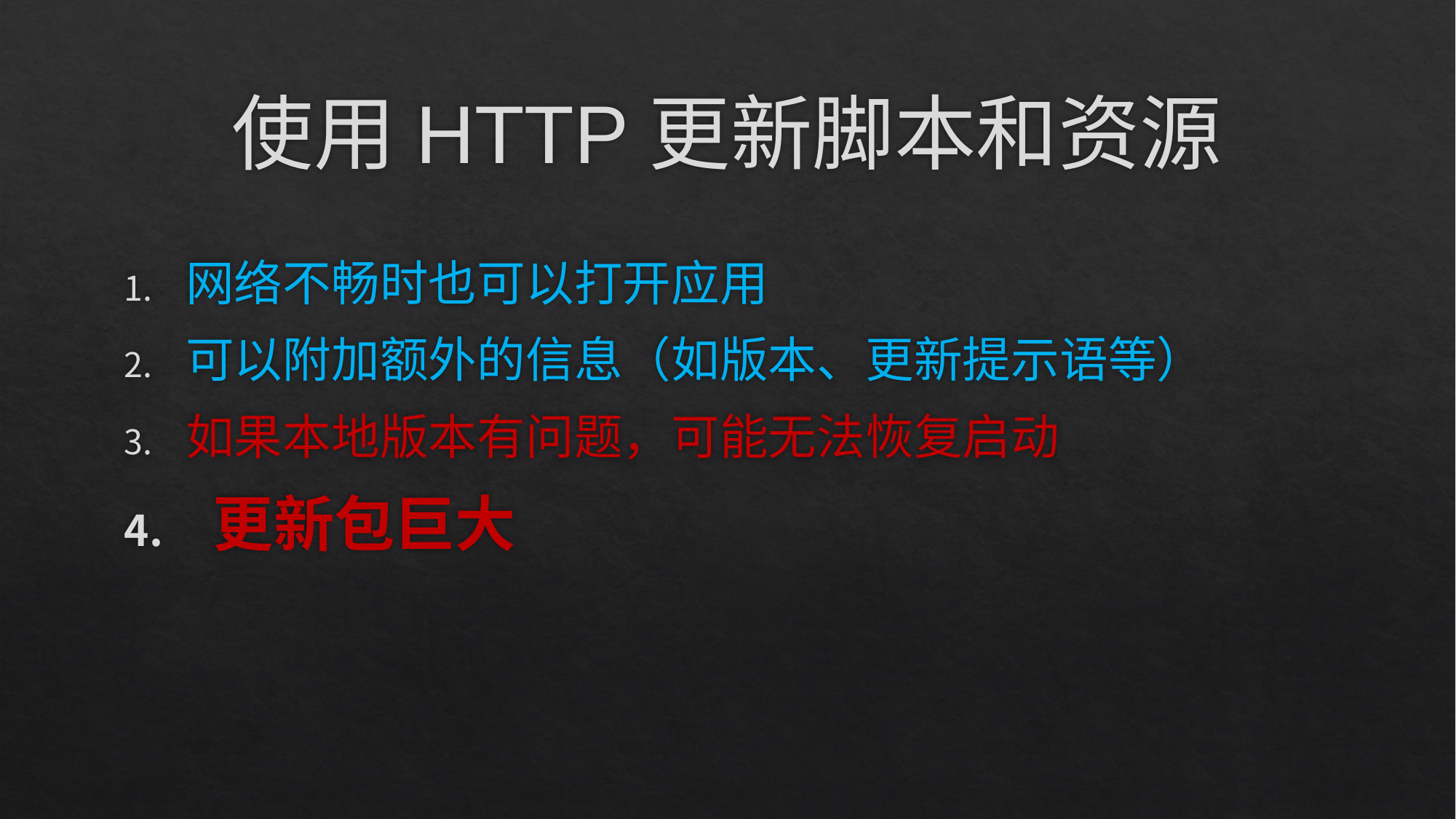

# 使用HTTP更新脚本和资源
网络不畅时也可以打开应用
可以附加额外的信息（如版本、更新提示语等）
如果本地版本有问题，可能无法恢复启动
更新包巨大